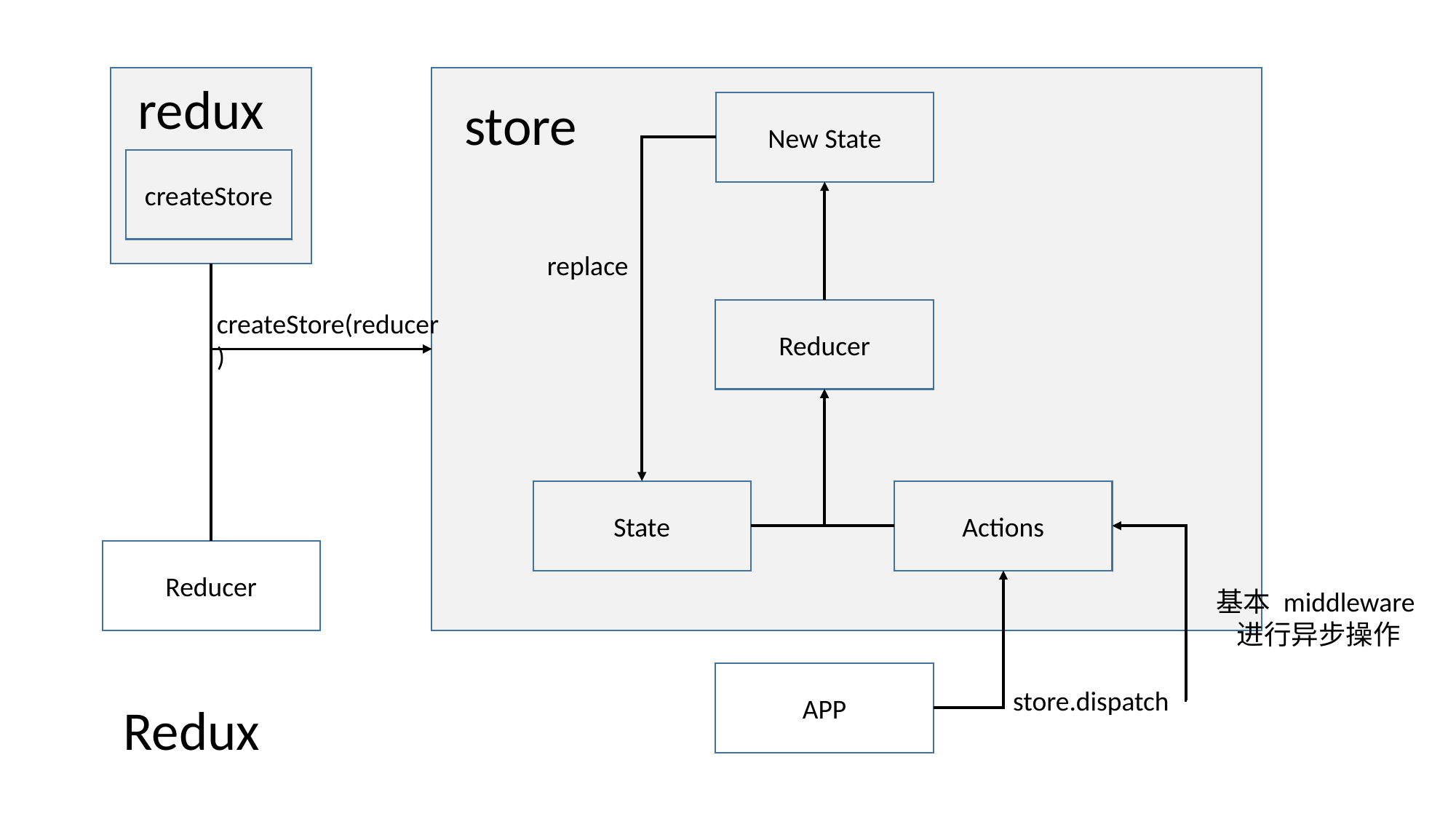

redux
store
New State
createStore
replace
Reducer
createStore(reducer)
State
Actions
Reducer
基本 middleware
进行异步操作
APP
store.dispatch
Redux